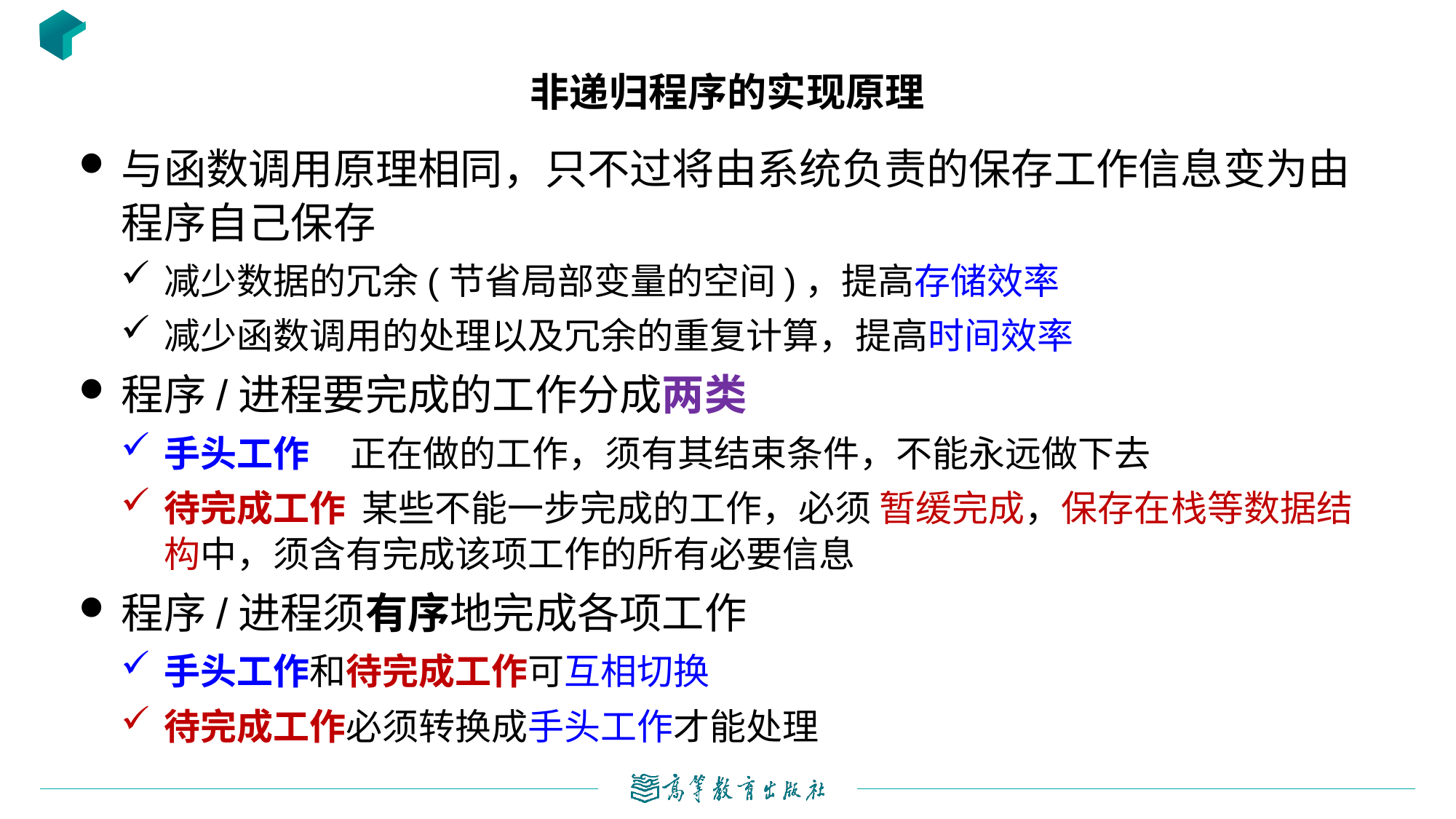

# 非递归程序的实现原理
与函数调用原理相同，只不过将由系统负责的保存工作信息变为由程序自己保存
减少数据的冗余(节省局部变量的空间)，提高存储效率
减少函数调用的处理以及冗余的重复计算，提高时间效率
程序/进程要完成的工作分成两类
手头工作     正在做的工作，须有其结束条件，不能永远做下去
待完成工作  某些不能一步完成的工作，必须 暂缓完成，保存在栈等数据结构中，须含有完成该项工作的所有必要信息
程序/进程须有序地完成各项工作
手头工作和待完成工作可互相切换
待完成工作必须转换成手头工作才能处理